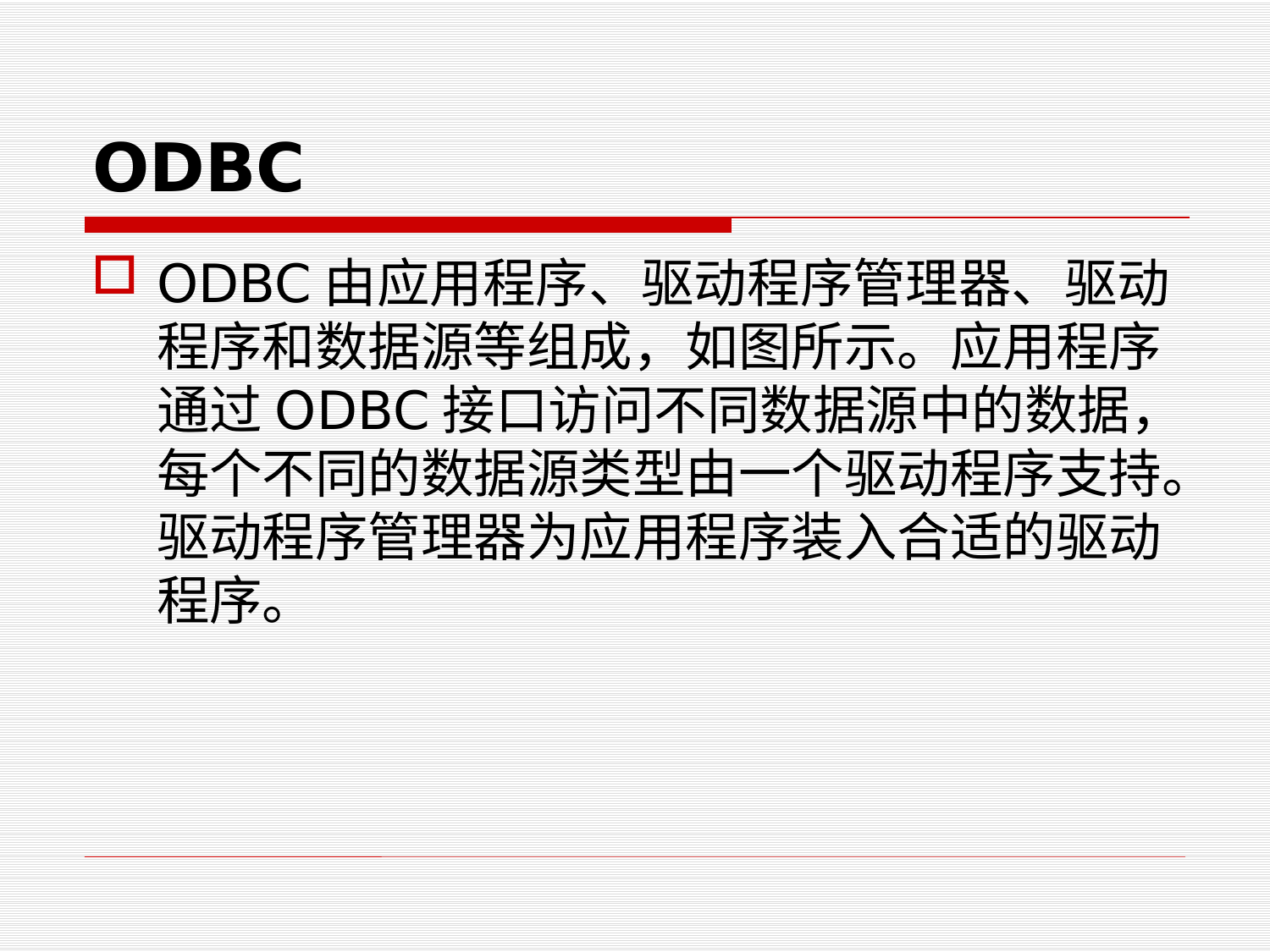

# ODBC
ODBC由应用程序、驱动程序管理器、驱动程序和数据源等组成，如图所示。应用程序通过ODBC接口访问不同数据源中的数据，每个不同的数据源类型由一个驱动程序支持。驱动程序管理器为应用程序装入合适的驱动程序。